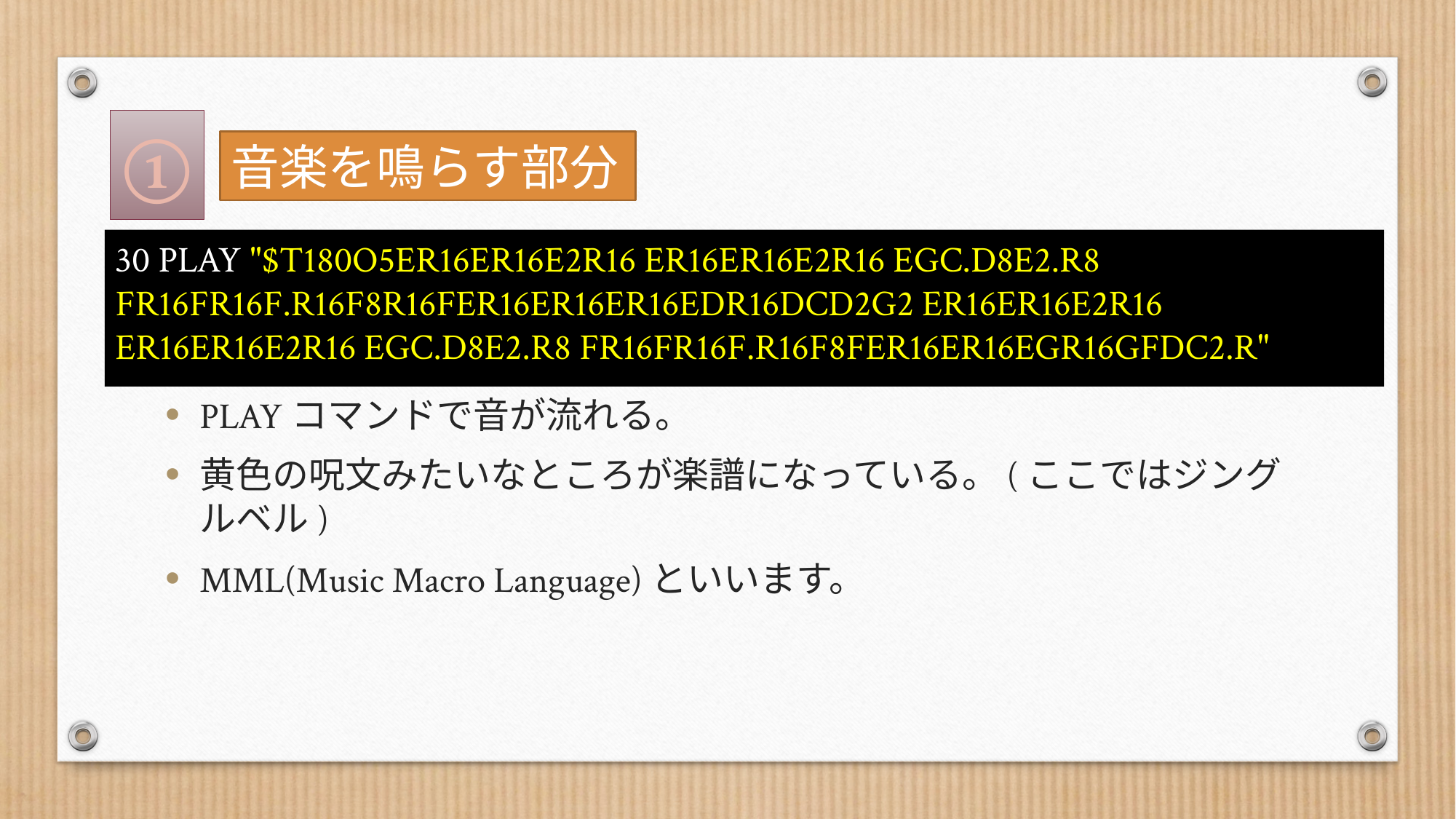

①
音楽を鳴らす部分
30 PLAY "$T180O5ER16ER16E2R16 ER16ER16E2R16 EGC.D8E2.R8 FR16FR16F.R16F8R16FER16ER16ER16EDR16DCD2G2 ER16ER16E2R16 ER16ER16E2R16 EGC.D8E2.R8 FR16FR16F.R16F8FER16ER16EGR16GFDC2.R"

PLAYコマンドで音が流れる。
黄色の呪文みたいなところが楽譜になっている。(ここではジングルベル)
MML(Music Macro Language)といいます。